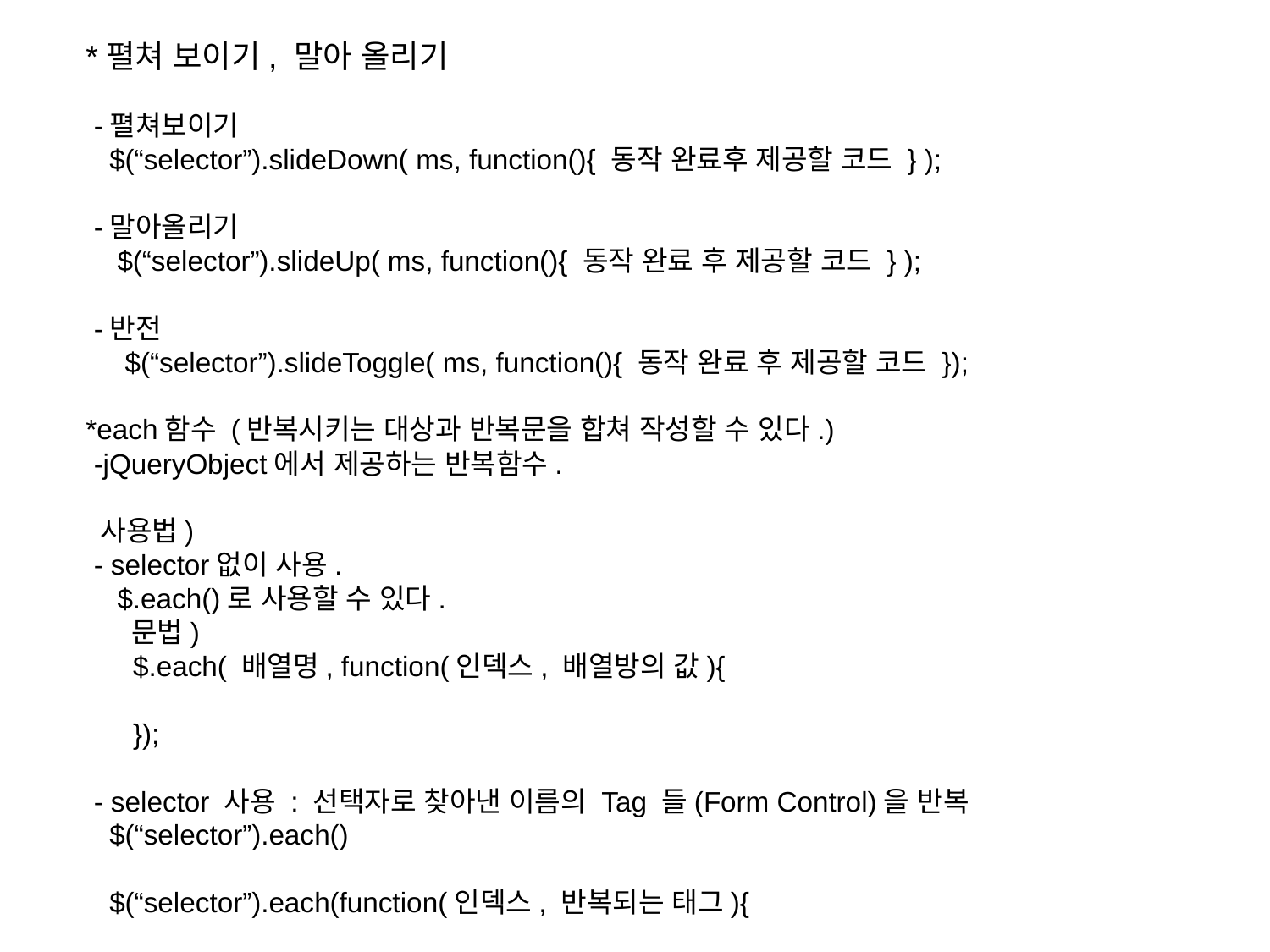

*펼쳐 보이기, 말아 올리기

 -펼쳐보이기
   $(“selector”).slideDown( ms, function(){ 동작 완료후 제공할 코드 } );

 -말아올리기
    $(“selector”).slideUp( ms, function(){ 동작 완료 후 제공할 코드 } );

 -반전
     $(“selector”).slideToggle( ms, function(){ 동작 완료 후 제공할 코드 });

*each함수 (반복시키는 대상과 반복문을 합쳐 작성할 수 있다.)
 -jQueryObject에서 제공하는 반복함수.

 사용법)
 - selector없이 사용.
    $.each()로 사용할 수 있다.
     문법)
      $.each( 배열명, function(인덱스, 배열방의 값){

      });

 - selector 사용 : 선택자로 찾아낸 이름의 Tag 들(Form Control)을 반복
   $(“selector”).each()

   $(“selector”).each(function(인덱스, 반복되는 태그){

      $(반복되는태그).jQuery함수( );

    });